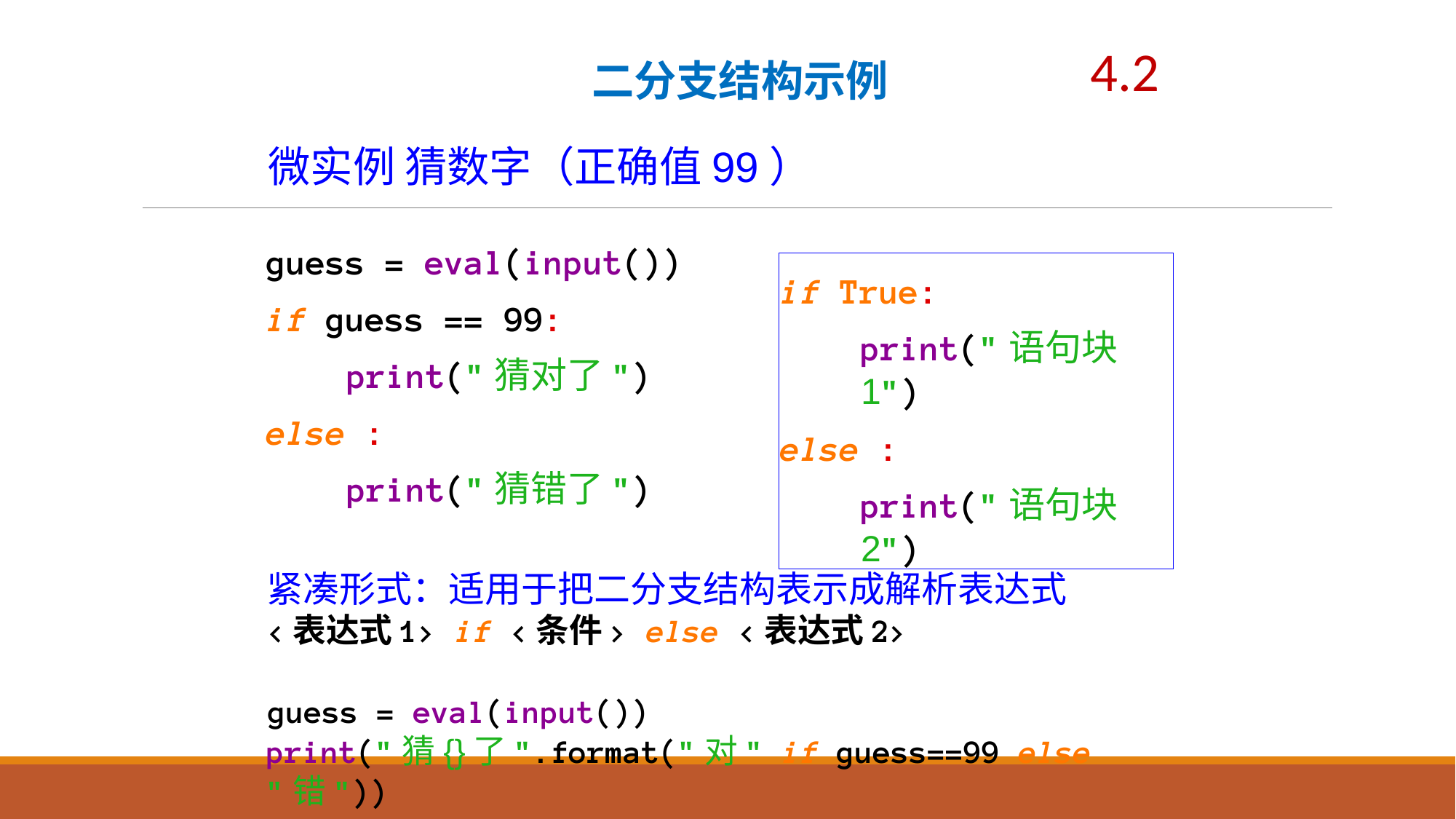

4.2
二分支结构示例
微实例 猜数字（正确值99）
guess = eval(input())
if guess == 99:
print("猜对了")
else :
print("猜错了")
if True:
print("语句块1")
else :
print("语句块2")
紧凑形式：适用于把二分支结构表示成解析表达式
<表达式1> if <条件> else <表达式2>

guess = eval(input())
print("猜{}了".format("对" if guess==99 else "错"))